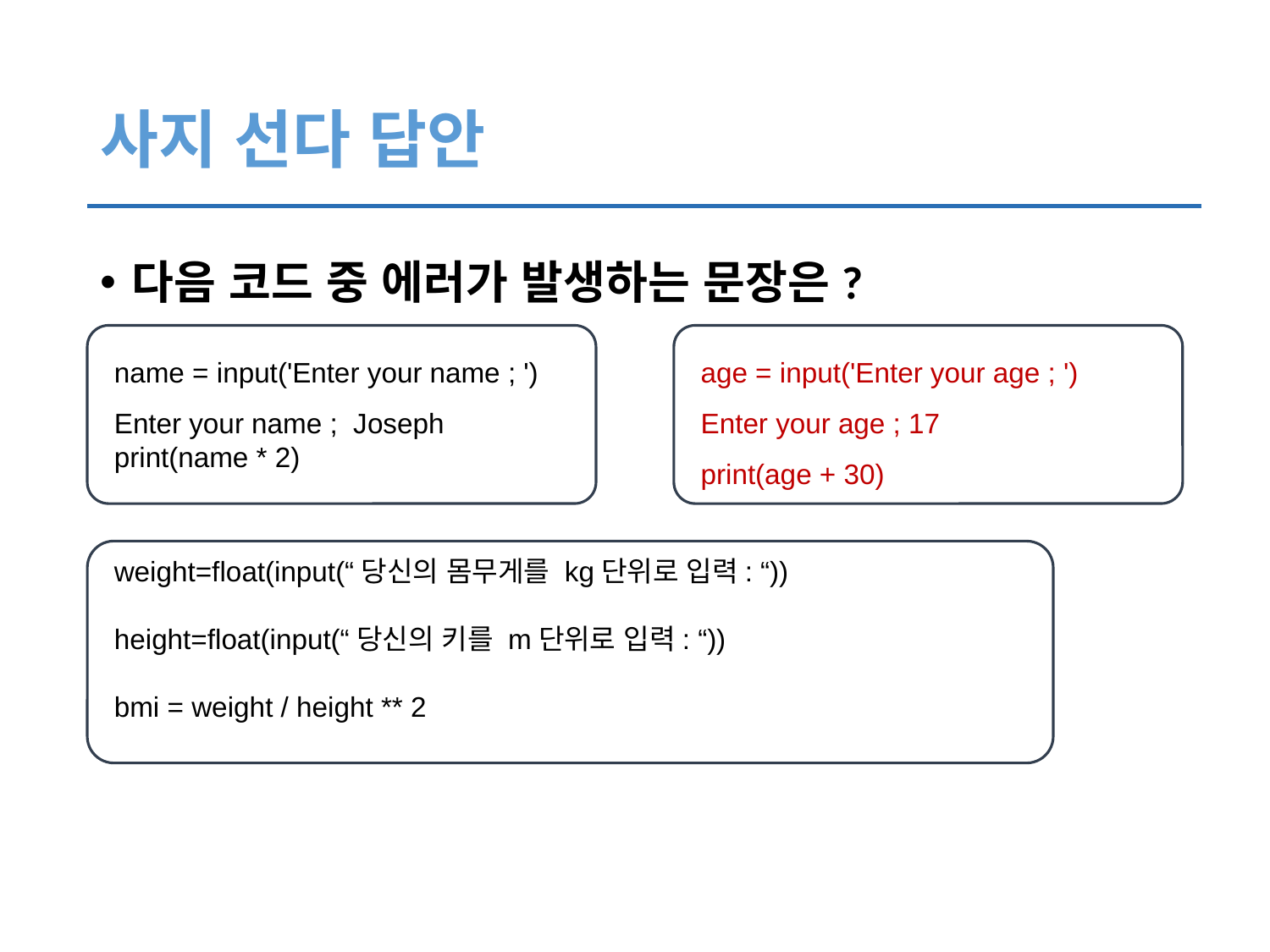

# 사지 선다 답안
다음 코드 중 에러가 발생하는 문장은?

name = input('Enter your name ; ')
Enter your name ;  Joseph
print(name * 2)
age = input('Enter your age ; ')
Enter your age ; 17
print(age + 30)

weight=float(input(“당신의 몸무게를 kg단위로 입력: “))

height=float(input(“당신의 키를 m단위로 입력: “))

bmi = weight / height ** 2